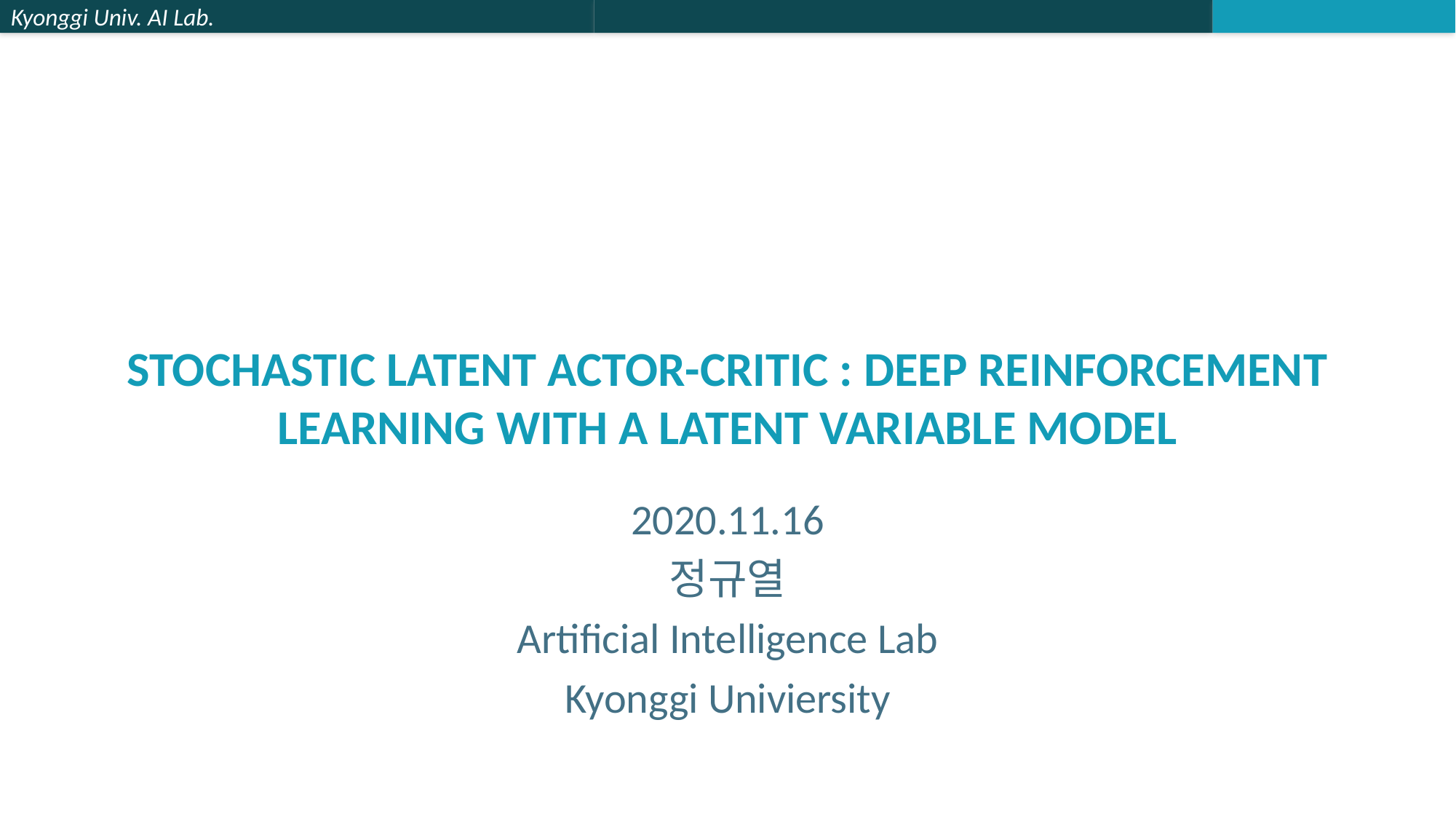

# Stochastic Latent Actor-Critic : Deep Reinforcement Learning with a Latent Variable Model
2020.11.16
정규열
Artificial Intelligence Lab
Kyonggi Univiersity